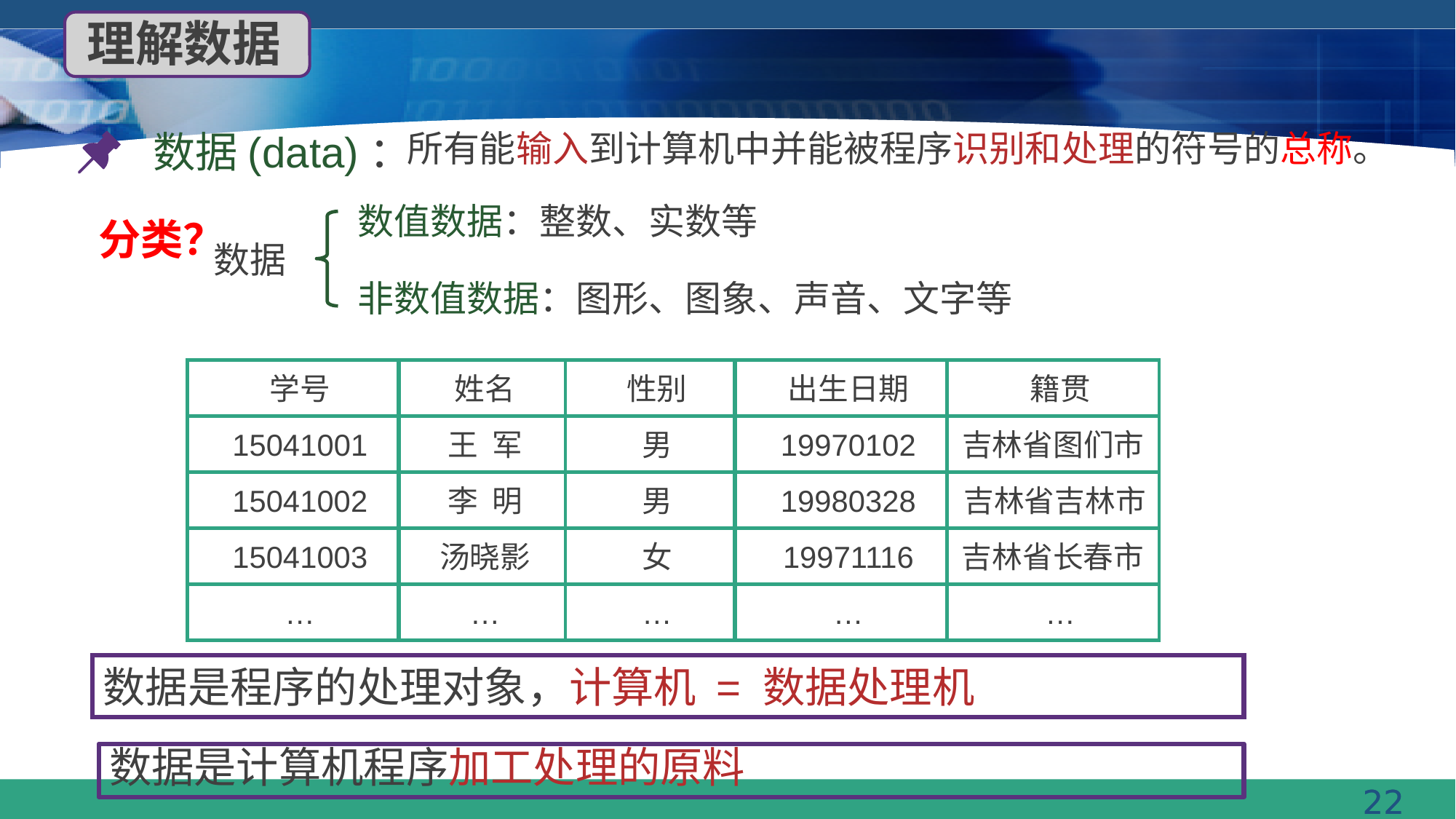

理解数据

所有能输入到计算机中并能被程序识别和处理的符号的总称。
数据(data)：

数值数据：整数、实数等

数据
非数值数据：图形、图象、声音、文字等
分类？

学号

姓名

性别

出生日期

籍贯

15041001

王  军

男

19970102
吉林省图们市

15041002

李  明

男

19980328

吉林省吉林市

15041003

汤晓影

女

19971116
吉林省长春市

…

…

…

…

…
数据是程序的处理对象，计算机 = 数据处理机
数据是计算机程序加工处理的原料